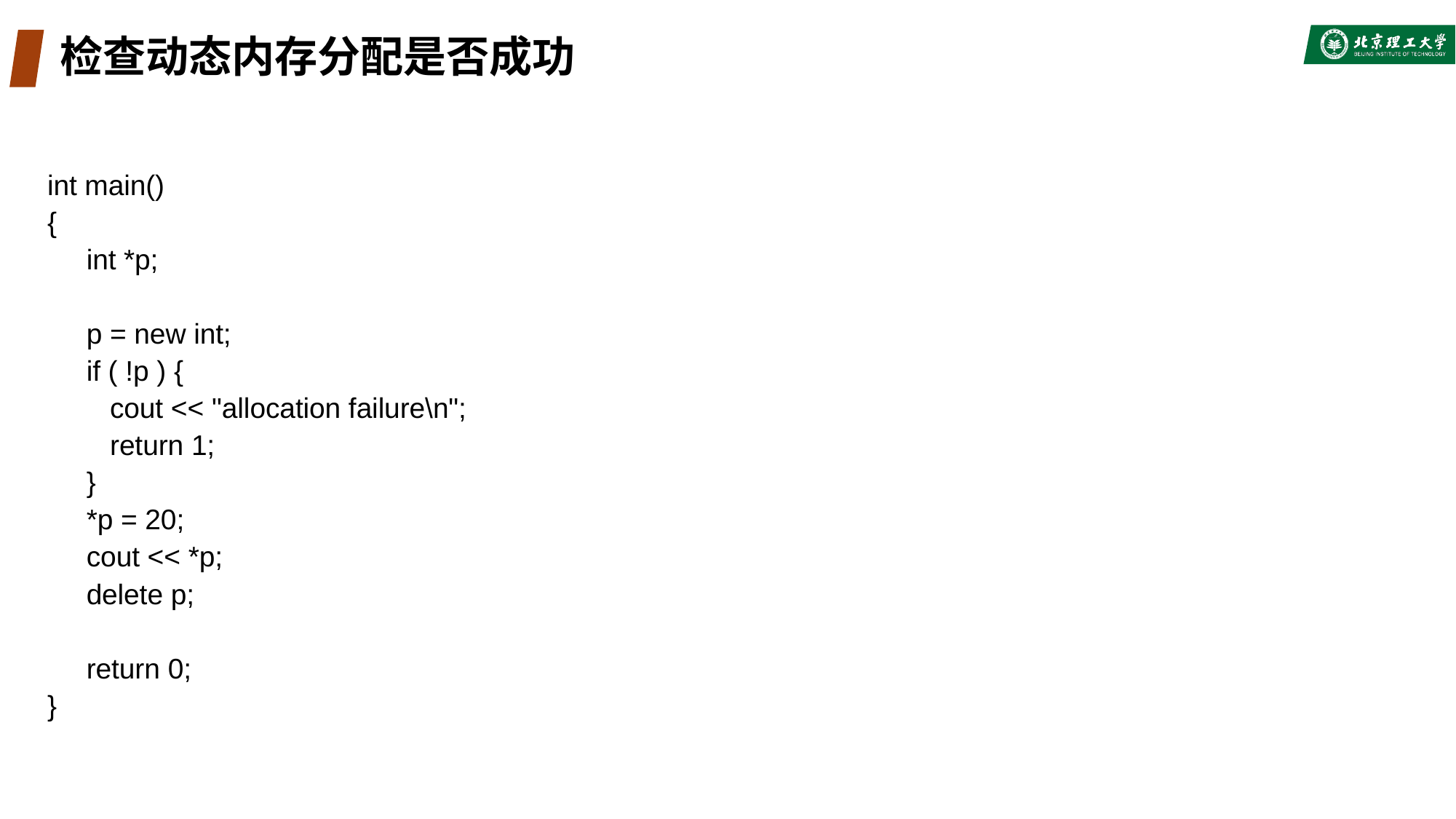

# 检查动态内存分配是否成功
int main()
{
     int *p;

     p = new int;
     if ( !p ) {
        cout << "allocation failure\n";
        return 1;
     }
     *p = 20;
     cout << *p;
     delete p;

     return 0;
}